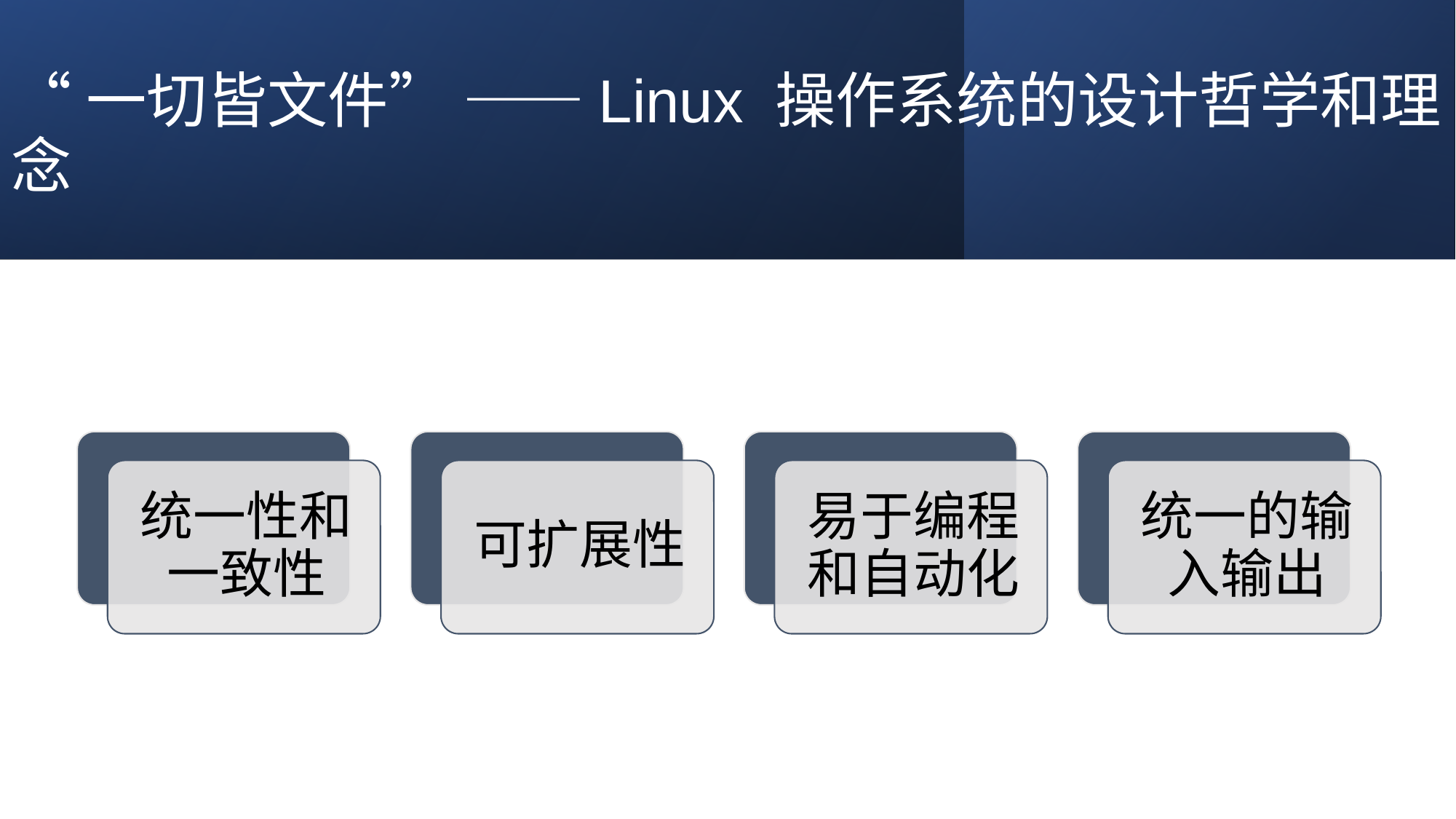

# “一切皆文件” ——Linux 操作系统的设计哲学和理念
统一性和一致性
可扩展性
易于编程和自动化
统一的输入输出